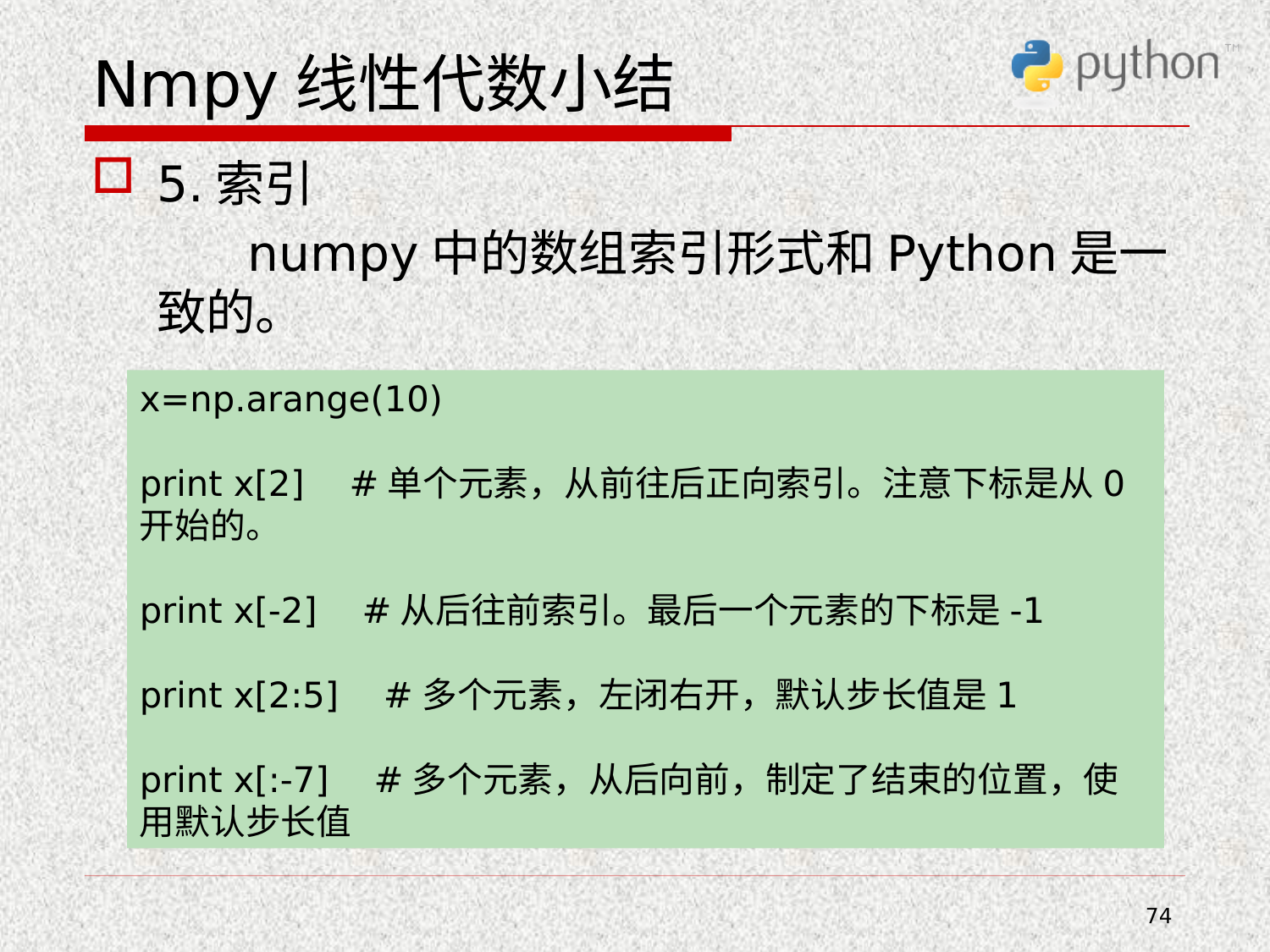

# Nmpy线性代数小结
5.索引
          numpy中的数组索引形式和Python是一致的。
x=np.arange(10)

print x[2]    #单个元素，从前往后正向索引。注意下标是从0开始的。

print x[-2]    #从后往前索引。最后一个元素的下标是-1

print x[2:5]    #多个元素，左闭右开，默认步长值是1

print x[:-7]    #多个元素，从后向前，制定了结束的位置，使用默认步长值
74